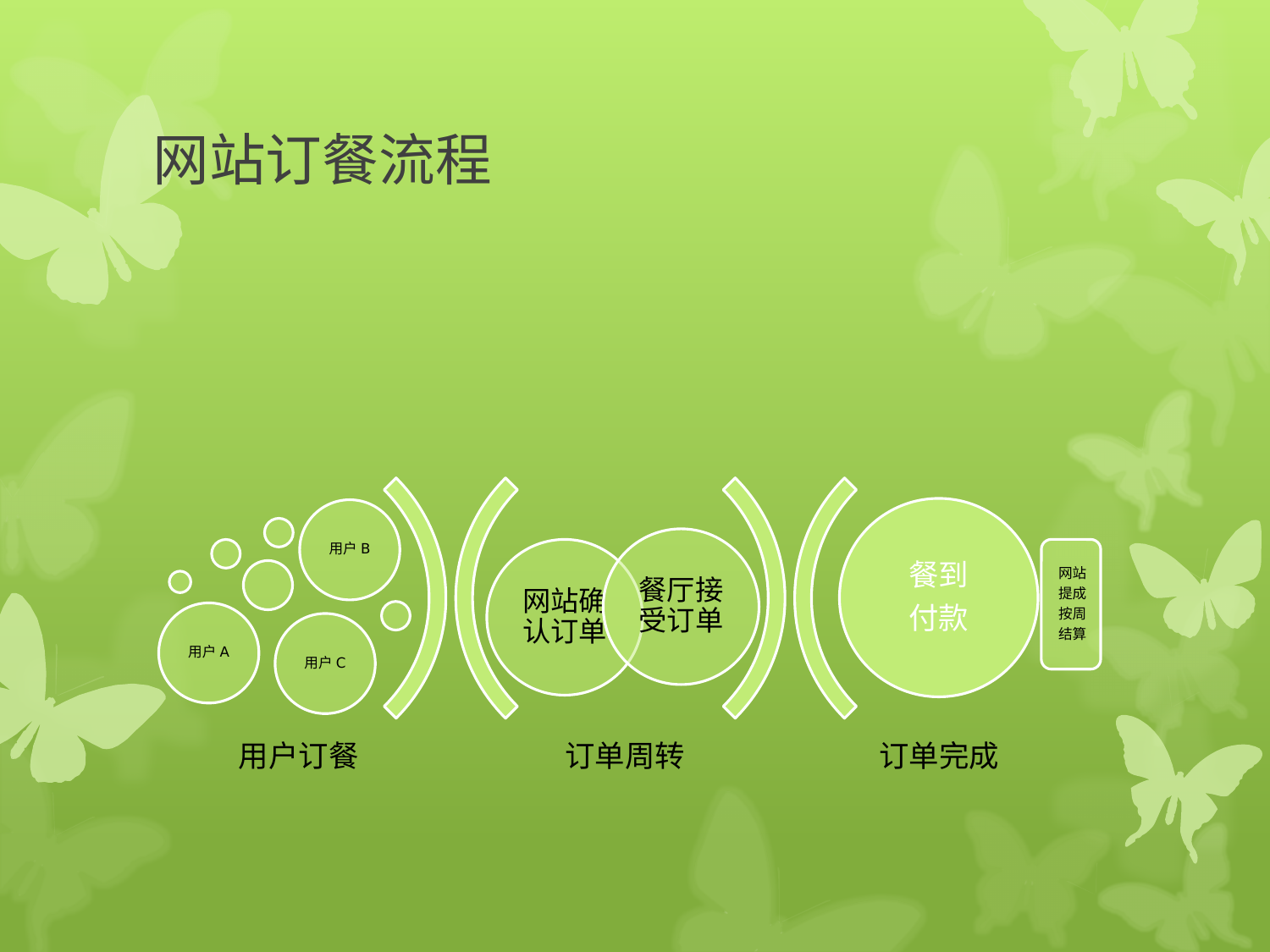

# 网站订餐流程
订单周转
订单完成
网站确认订单
餐厅接受订单
用户A
用户B
用户C
网站
提成
按周
结算
餐到
付款
用户订餐